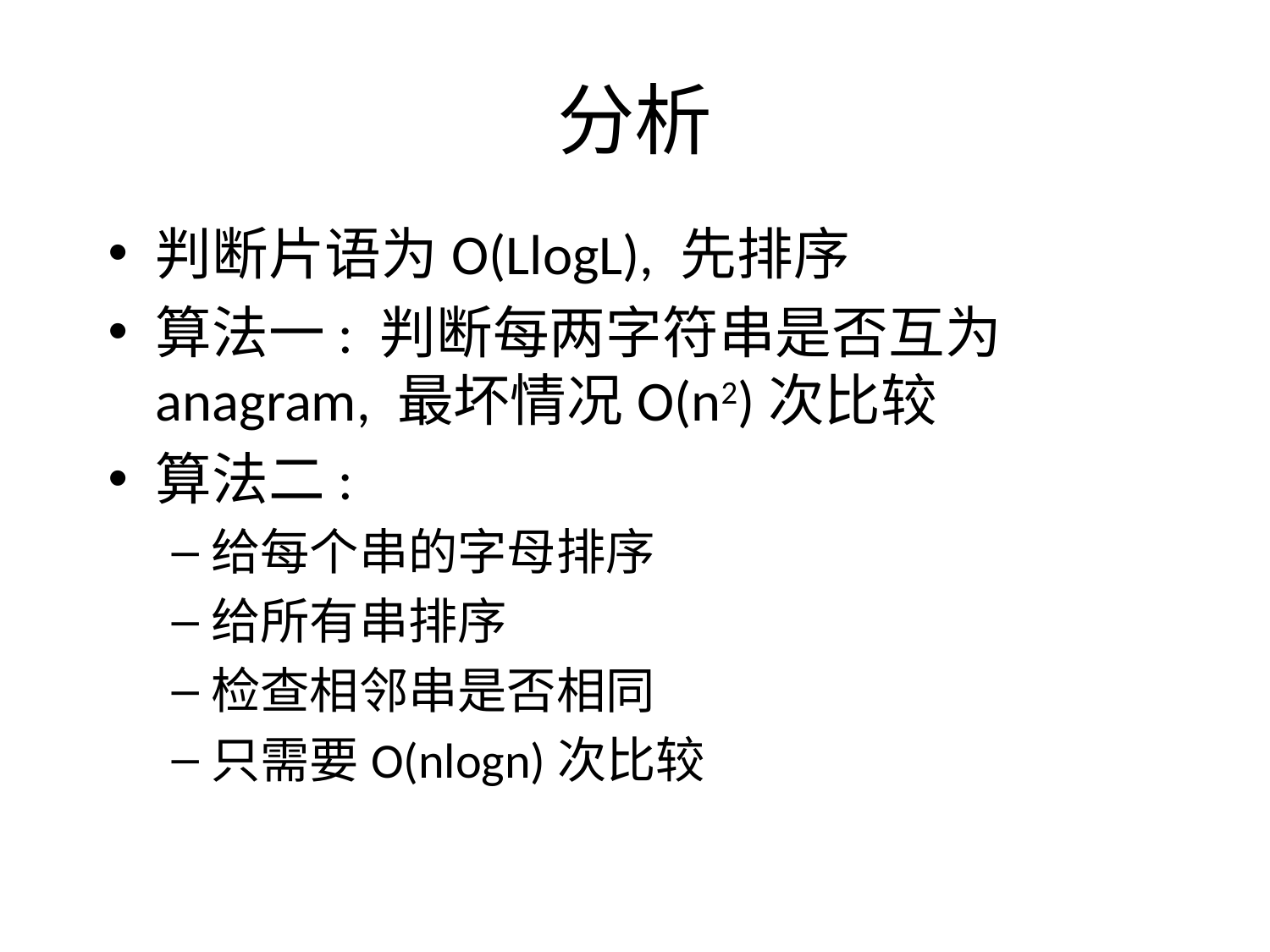

# 分析
判断片语为O(LlogL), 先排序
算法一: 判断每两字符串是否互为anagram, 最坏情况O(n2)次比较
算法二:
给每个串的字母排序
给所有串排序
检查相邻串是否相同
只需要O(nlogn)次比较